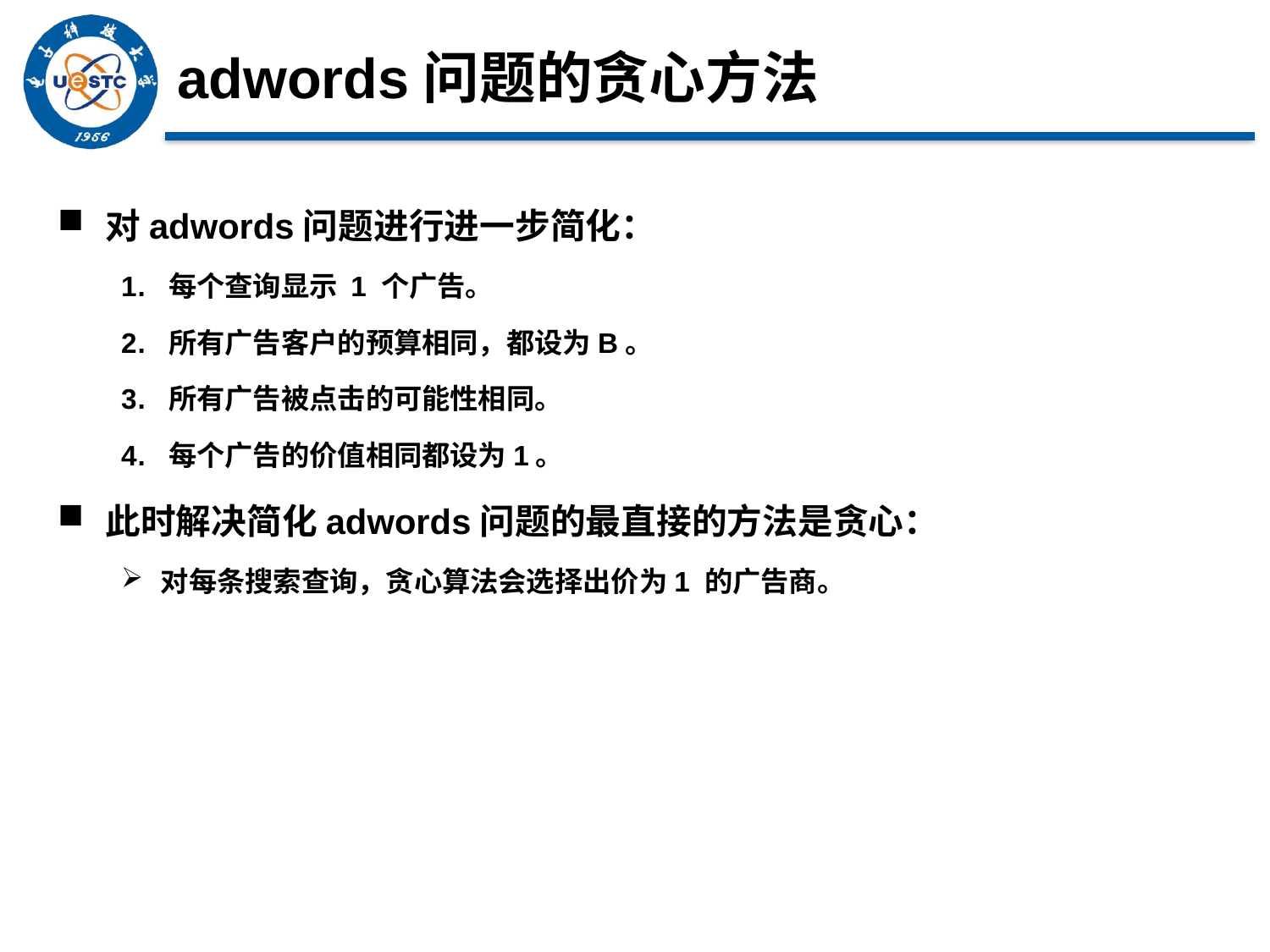

# adwords问题的贪心方法
对adwords问题进行进一步简化：
每个查询显示 1 个广告。
所有广告客户的预算相同，都设为B。
所有广告被点击的可能性相同。
每个广告的价值相同都设为1。
此时解决简化adwords问题的最直接的方法是贪心：
对每条搜索查询，贪心算法会选择出价为1 的广告商。